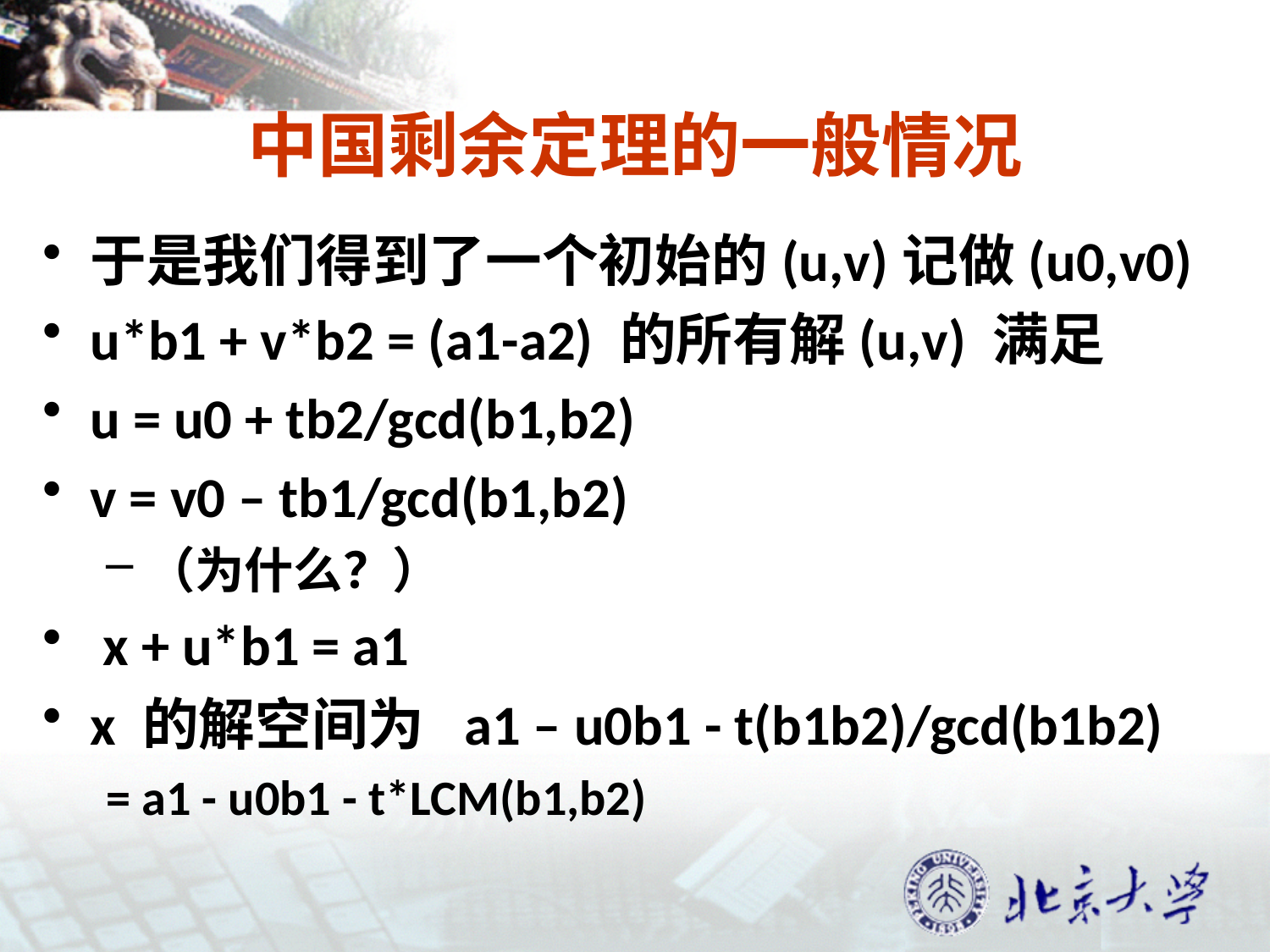

# 中国剩余定理的一般情况
于是我们得到了一个初始的(u,v)记做(u0,v0)
u*b1 + v*b2 = (a1-a2) 的所有解(u,v) 满足
u = u0 + tb2/gcd(b1,b2)
v = v0 – tb1/gcd(b1,b2)
（为什么？）
 x + u*b1 = a1
x 的解空间为  a1 – u0b1 - t(b1b2)/gcd(b1b2)
= a1 - u0b1 - t*LCM(b1,b2)